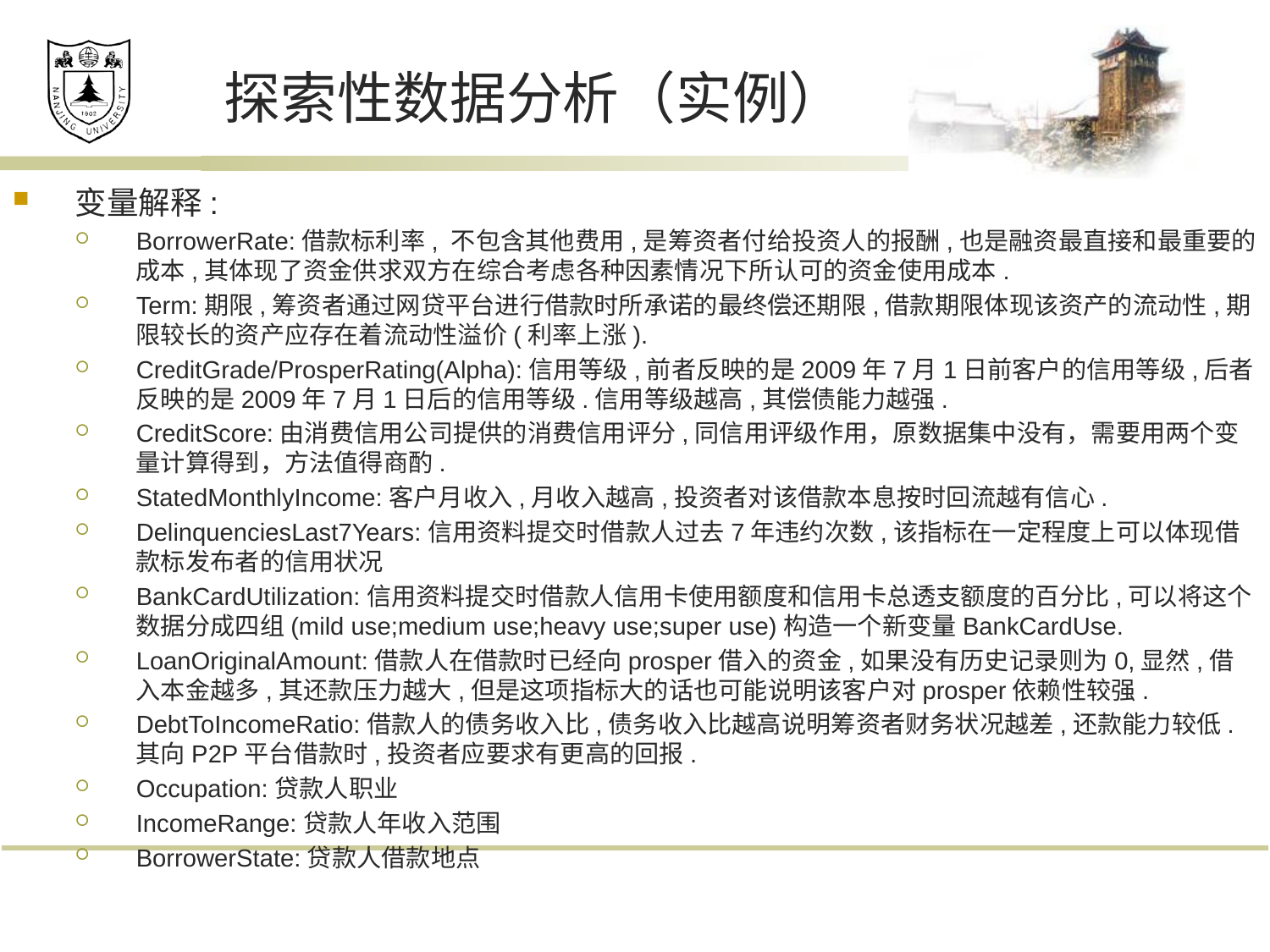

# 探索性数据分析（实例）
变量解释:
BorrowerRate:借款标利率, 不包含其他费用,是筹资者付给投资人的报酬,也是融资最直接和最重要的成本,其体现了资金供求双方在综合考虑各种因素情况下所认可的资金使用成本.
Term:期限,筹资者通过网贷平台进行借款时所承诺的最终偿还期限,借款期限体现该资产的流动性,期限较长的资产应存在着流动性溢价(利率上涨).
CreditGrade/ProsperRating(Alpha):信用等级,前者反映的是2009年7月1日前客户的信用等级,后者反映的是2009年7月1日后的信用等级.信用等级越高,其偿债能力越强.
CreditScore:由消费信用公司提供的消费信用评分,同信用评级作用，原数据集中没有，需要用两个变量计算得到，方法值得商酌.
StatedMonthlyIncome:客户月收入,月收入越高,投资者对该借款本息按时回流越有信心.
DelinquenciesLast7Years:信用资料提交时借款人过去7年违约次数,该指标在一定程度上可以体现借款标发布者的信用状况
BankCardUtilization:信用资料提交时借款人信用卡使用额度和信用卡总透支额度的百分比,可以将这个数据分成四组(mild use;medium use;heavy use;super use)构造一个新变量BankCardUse.
LoanOriginalAmount:借款人在借款时已经向prosper借入的资金,如果没有历史记录则为0,显然,借入本金越多,其还款压力越大,但是这项指标大的话也可能说明该客户对prosper依赖性较强.
DebtToIncomeRatio:借款人的债务收入比,债务收入比越高说明筹资者财务状况越差,还款能力较低.其向P2P平台借款时,投资者应要求有更高的回报.
Occupation:贷款人职业
IncomeRange:贷款人年收入范围
BorrowerState:贷款人借款地点